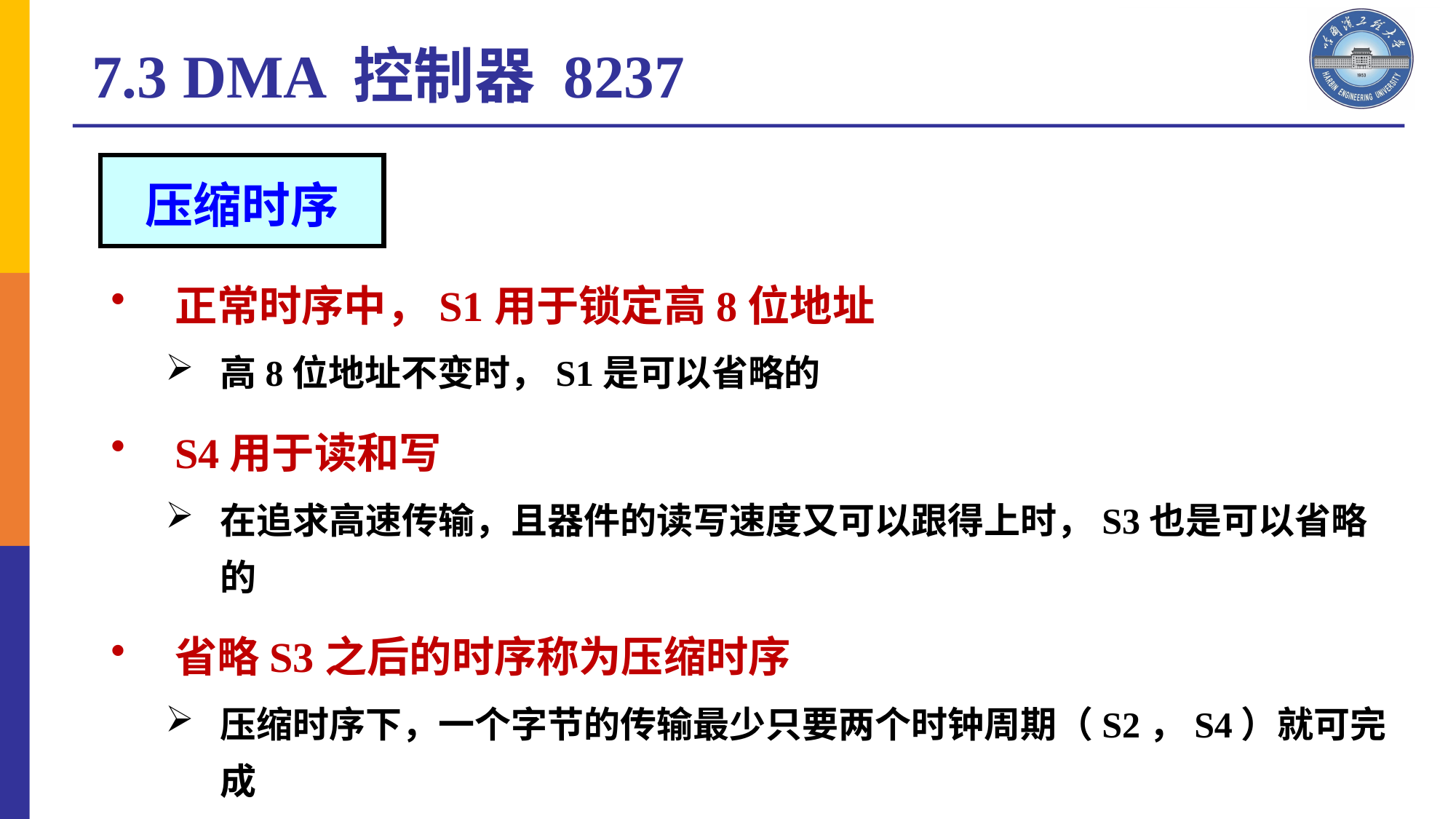

7.3 DMA 控制器 8237
压缩时序
正常时序中，S1用于锁定高8位地址
高8位地址不变时，S1是可以省略的
S4用于读和写
在追求高速传输，且器件的读写速度又可以跟得上时，S3也是可以省略的
省略S3之后的时序称为压缩时序
压缩时序下，一个字节的传输最少只要两个时钟周期（S2，S4）就可完成